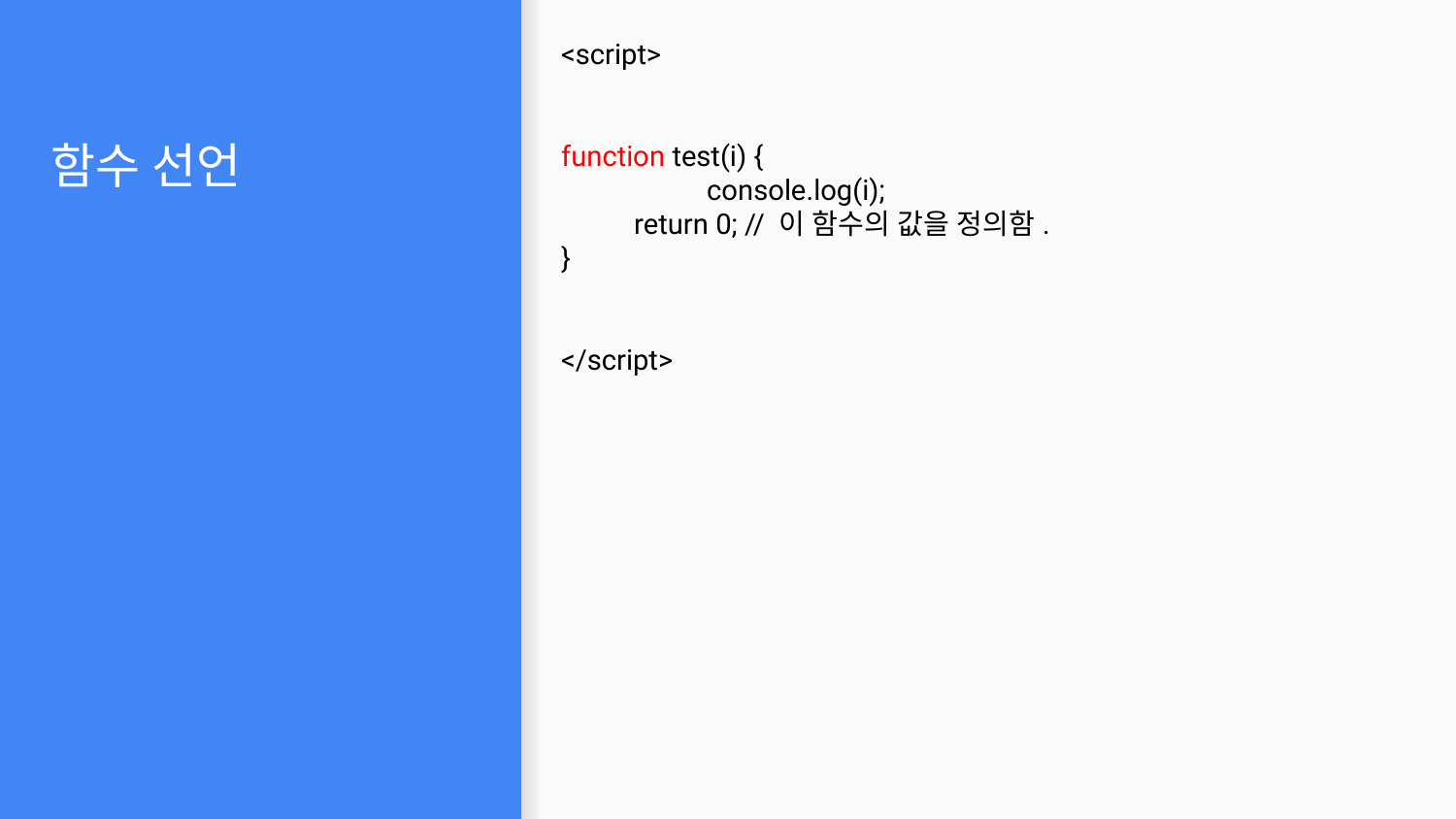

<script>

function test(i) {
	console.log(i);
return 0; // 이 함수의 값을 정의함.
}

</script>
# 함수 선언